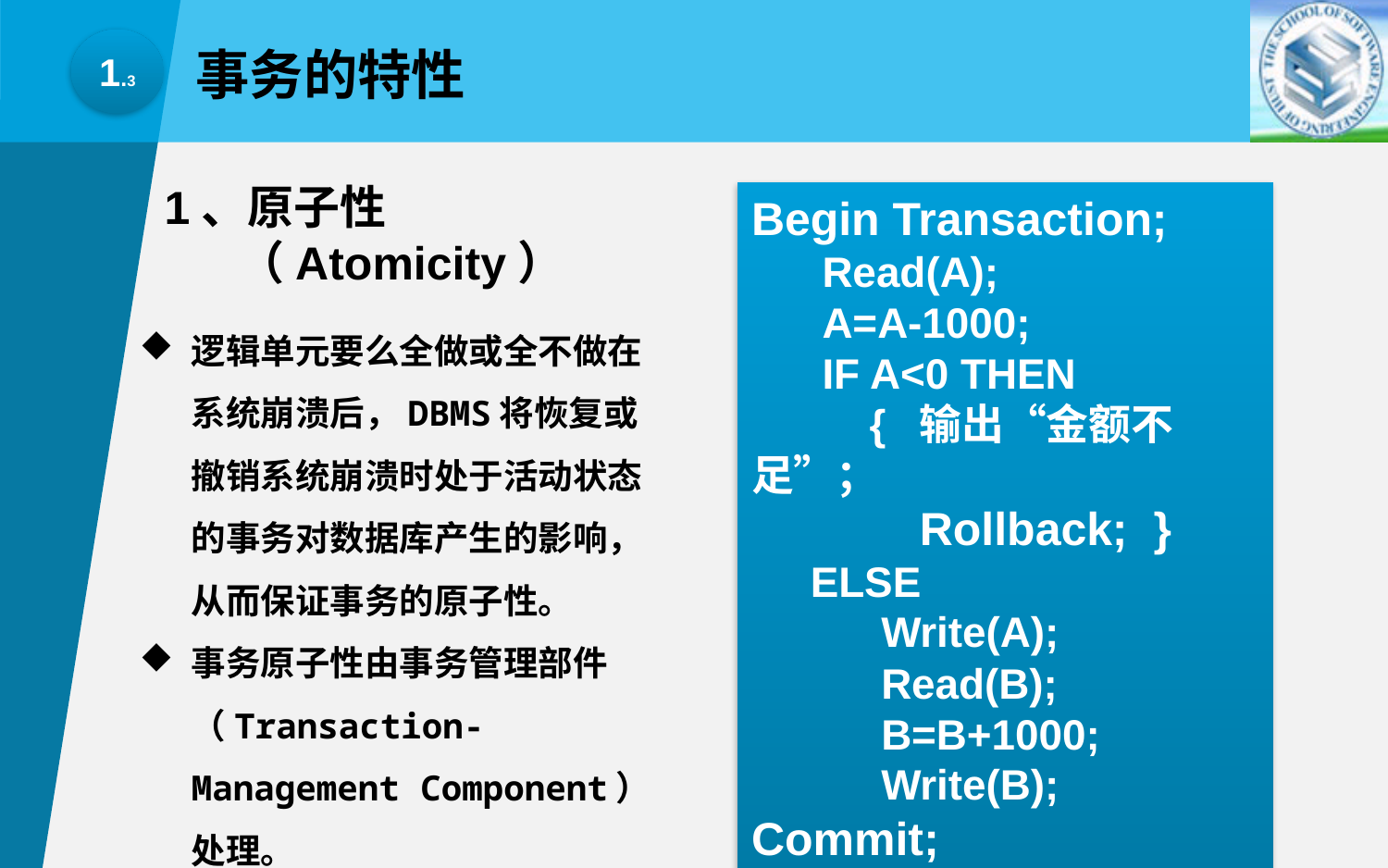

1.3
事务的特性
1、原子性
      （Atomicity）
Begin Transaction;
      Read(A);
      A=A-1000;
      IF A<0 THEN
          {  输出“金额不足”；
             Rollback;  }
     ELSE
           Write(A);
           Read(B);
           B=B+1000;
           Write(B);
Commit;
逻辑单元要么全做或全不做在系统崩溃后，DBMS将恢复或撤销系统崩溃时处于活动状态的事务对数据库产生的影响，从而保证事务的原子性。
事务原子性由事务管理部件（Transaction-Management Component）处理。